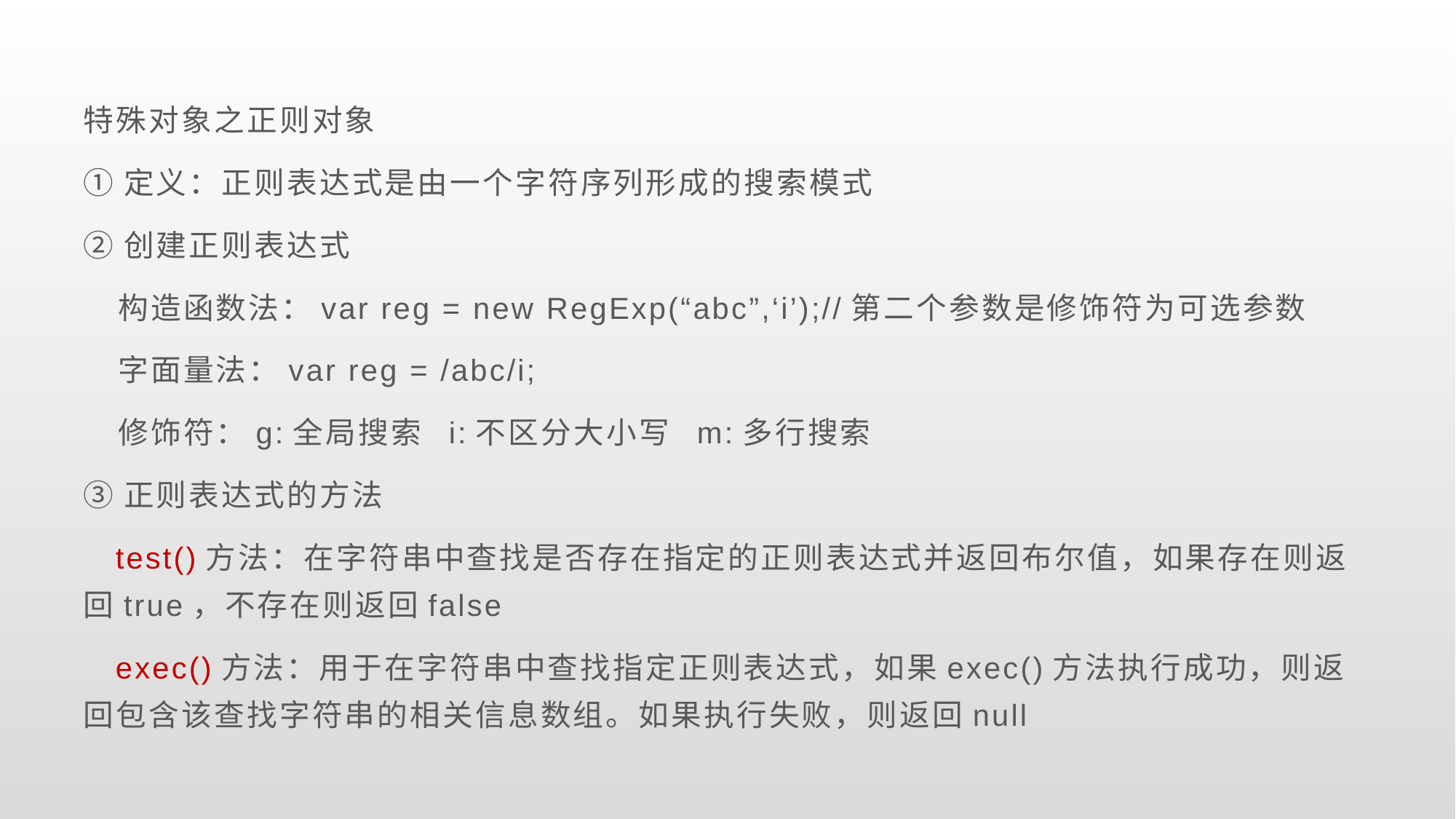

特殊对象之正则对象
①定义：正则表达式是由一个字符序列形成的搜索模式
②创建正则表达式
   构造函数法：var reg = new RegExp(“abc”,‘i’);//第二个参数是修饰符为可选参数
   字面量法：var reg = /abc/i;
   修饰符：g:全局搜索  i:不区分大小写  m:多行搜索
③正则表达式的方法
   test()方法：在字符串中查找是否存在指定的正则表达式并返回布尔值，如果存在则返回true，不存在则返回false
   exec()方法：用于在字符串中查找指定正则表达式，如果exec()方法执行成功，则返回包含该查找字符串的相关信息数组。如果执行失败，则返回null